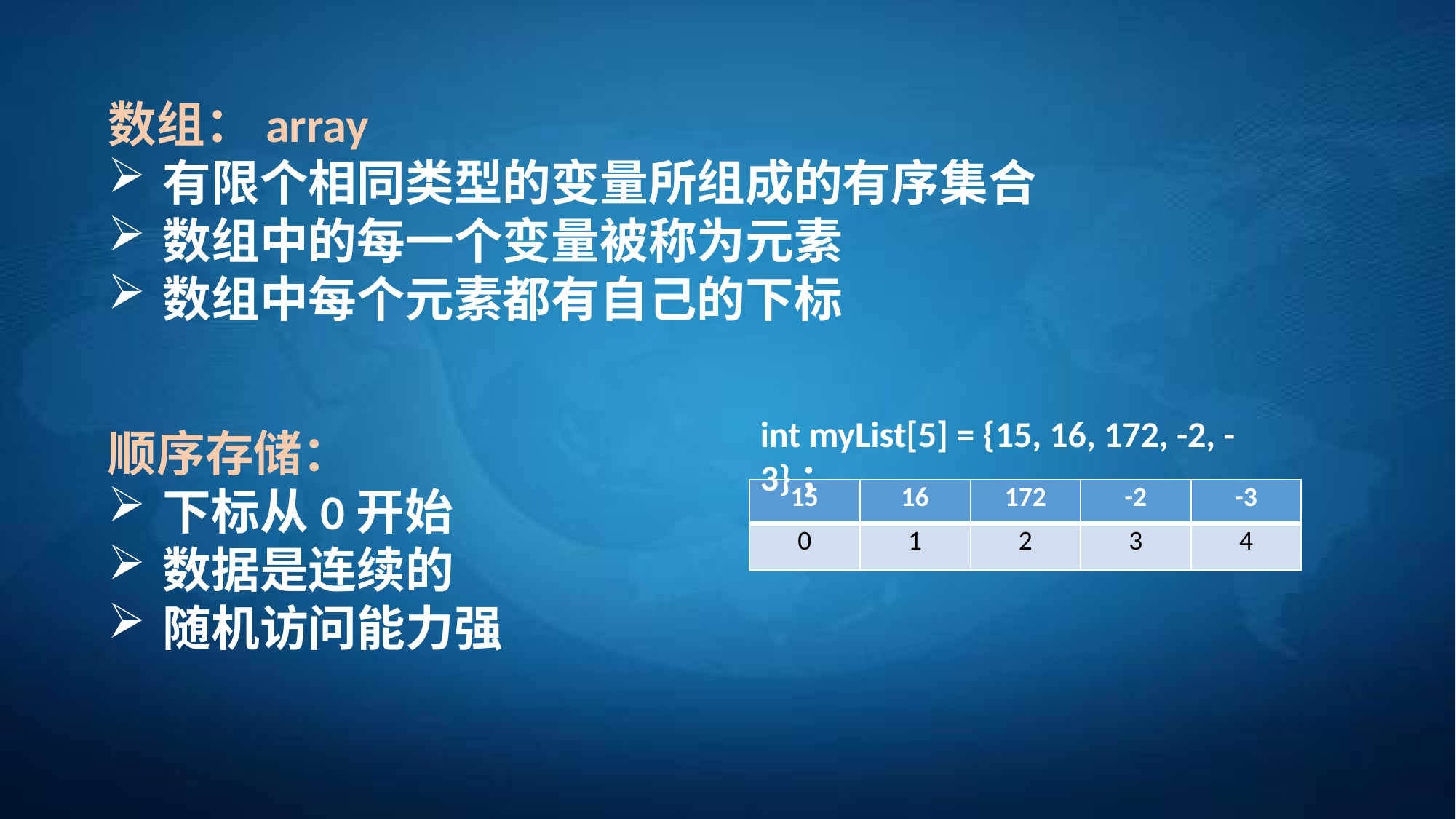

数组：array
有限个相同类型的变量所组成的有序集合
数组中的每一个变量被称为元素
数组中每个元素都有自己的下标
int myList[5] = {15, 16, 172, -2, -3}；
顺序存储：
下标从0开始
数据是连续的
随机访问能力强
| 15 | 16 | 172 | -2 | -3 |
| --- | --- | --- | --- | --- |
| 0 | 1 | 2 | 3 | 4 |